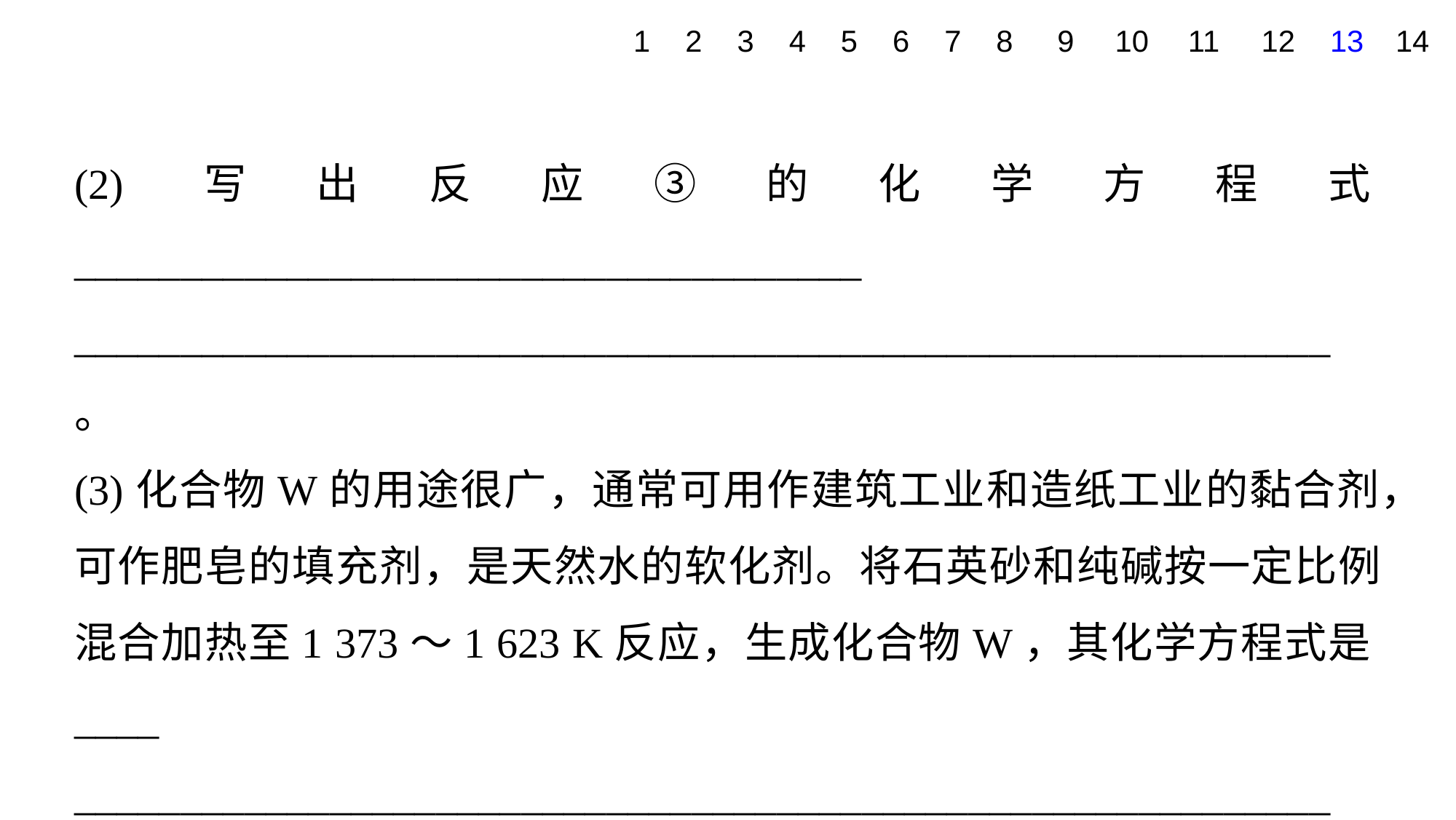

1
2
3
4
5
6
7
8
9
10
11
12
13
14
(2)写出反应③的化学方程式_____________________________________
___________________________________________________________。
(3)化合物W的用途很广，通常可用作建筑工业和造纸工业的黏合剂，可作肥皂的填充剂，是天然水的软化剂。将石英砂和纯碱按一定比例混合加热至1 373～1 623 K反应，生成化合物W，其化学方程式是____
___________________________________________________________。